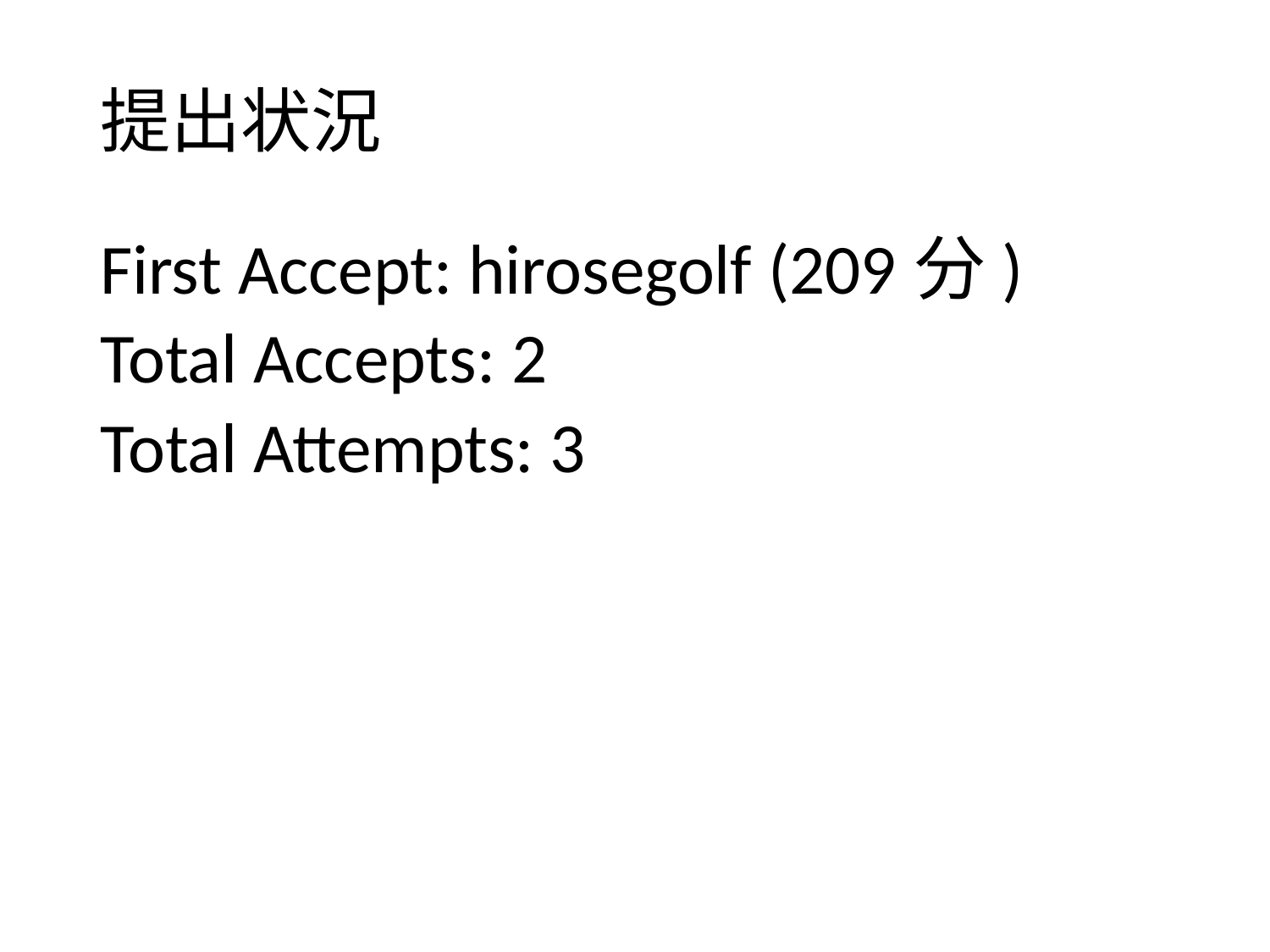

# 提出状況
First Accept: hirosegolf (209分)
Total Accepts: 2
Total Attempts: 3